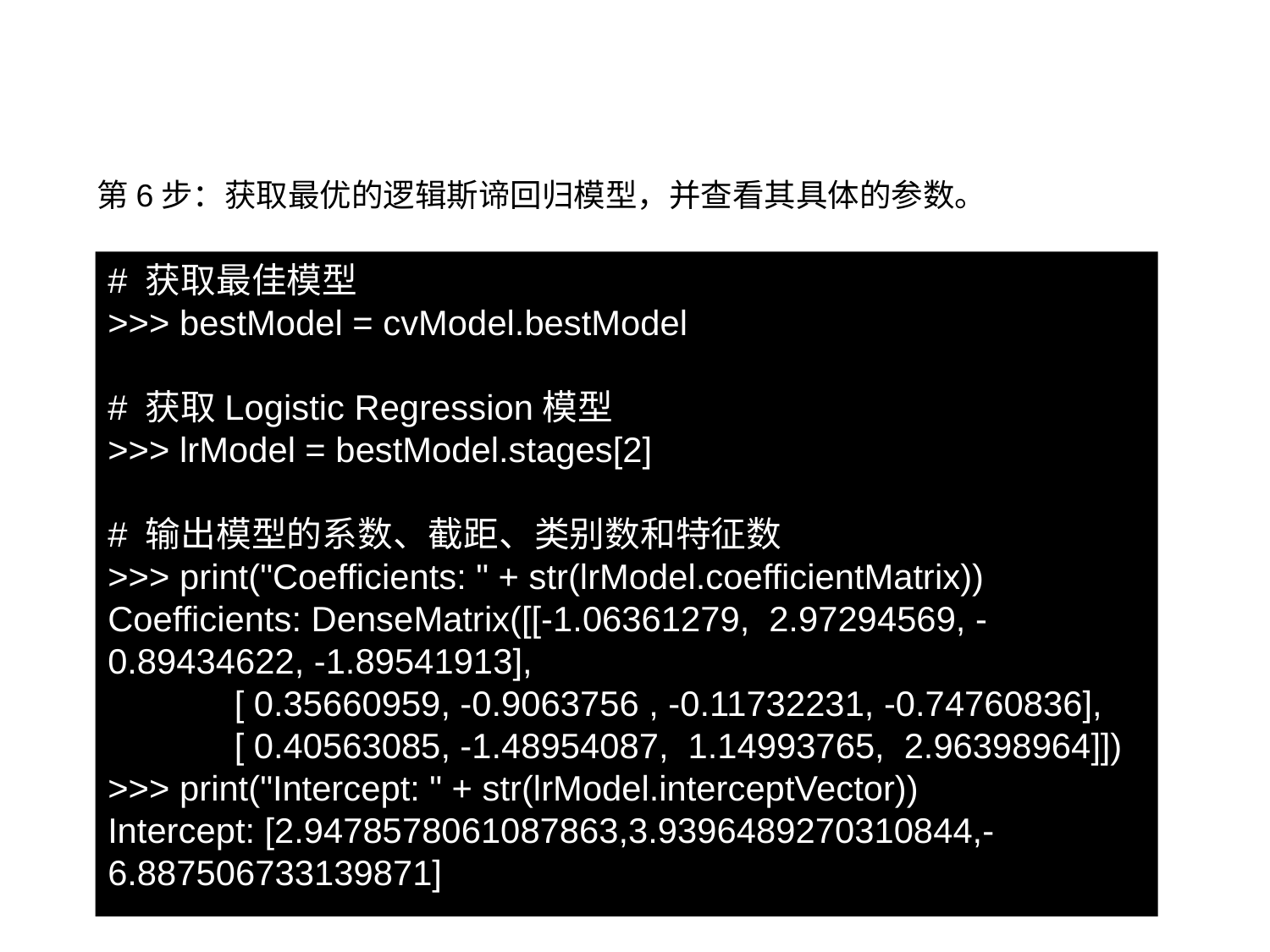

9.11.2 用交叉验证选择模型
第6步：获取最优的逻辑斯谛回归模型，并查看其具体的参数。
# 获取最佳模型
>>> bestModel = cvModel.bestModel

# 获取Logistic Regression模型
>>> lrModel = bestModel.stages[2]

# 输出模型的系数、截距、类别数和特征数
>>> print("Coefficients: " + str(lrModel.coefficientMatrix))
Coefficients: DenseMatrix([[-1.06361279,  2.97294569, -0.89434622, -1.89541913],
             [ 0.35660959, -0.9063756 , -0.11732231, -0.74760836],
             [ 0.40563085, -1.48954087,  1.14993765,  2.96398964]])
>>> print("Intercept: " + str(lrModel.interceptVector))
Intercept: [2.9478578061087863,3.9396489270310844,-6.887506733139871]